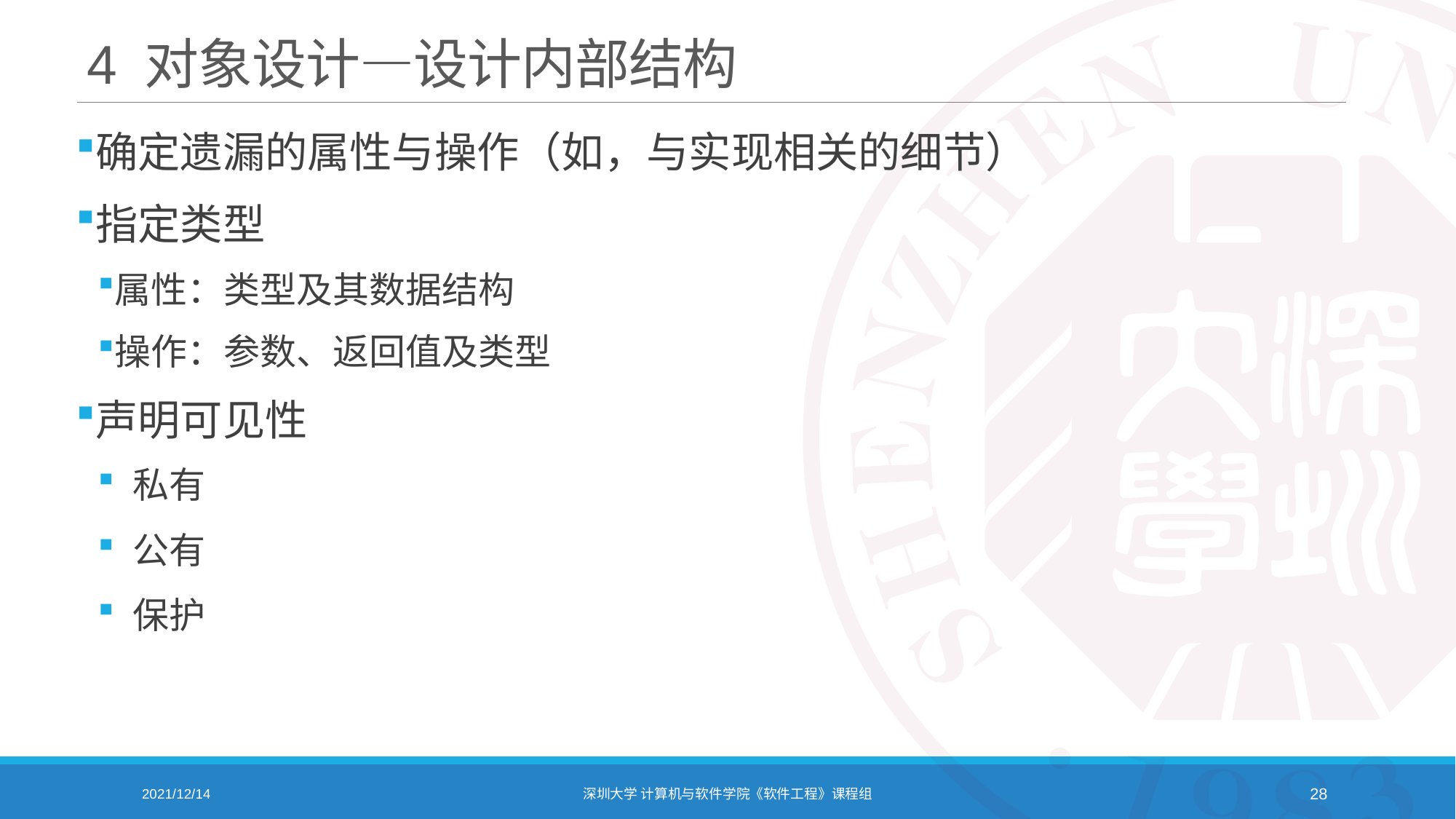

# 4 对象设计—设计内部结构
确定遗漏的属性与操作（如，与实现相关的细节）
指定类型
属性：类型及其数据结构
操作：参数、返回值及类型
声明可见性
私有
公有
保护
2021/12/14
深圳大学 计算机与软件学院《软件工程》课程组
28